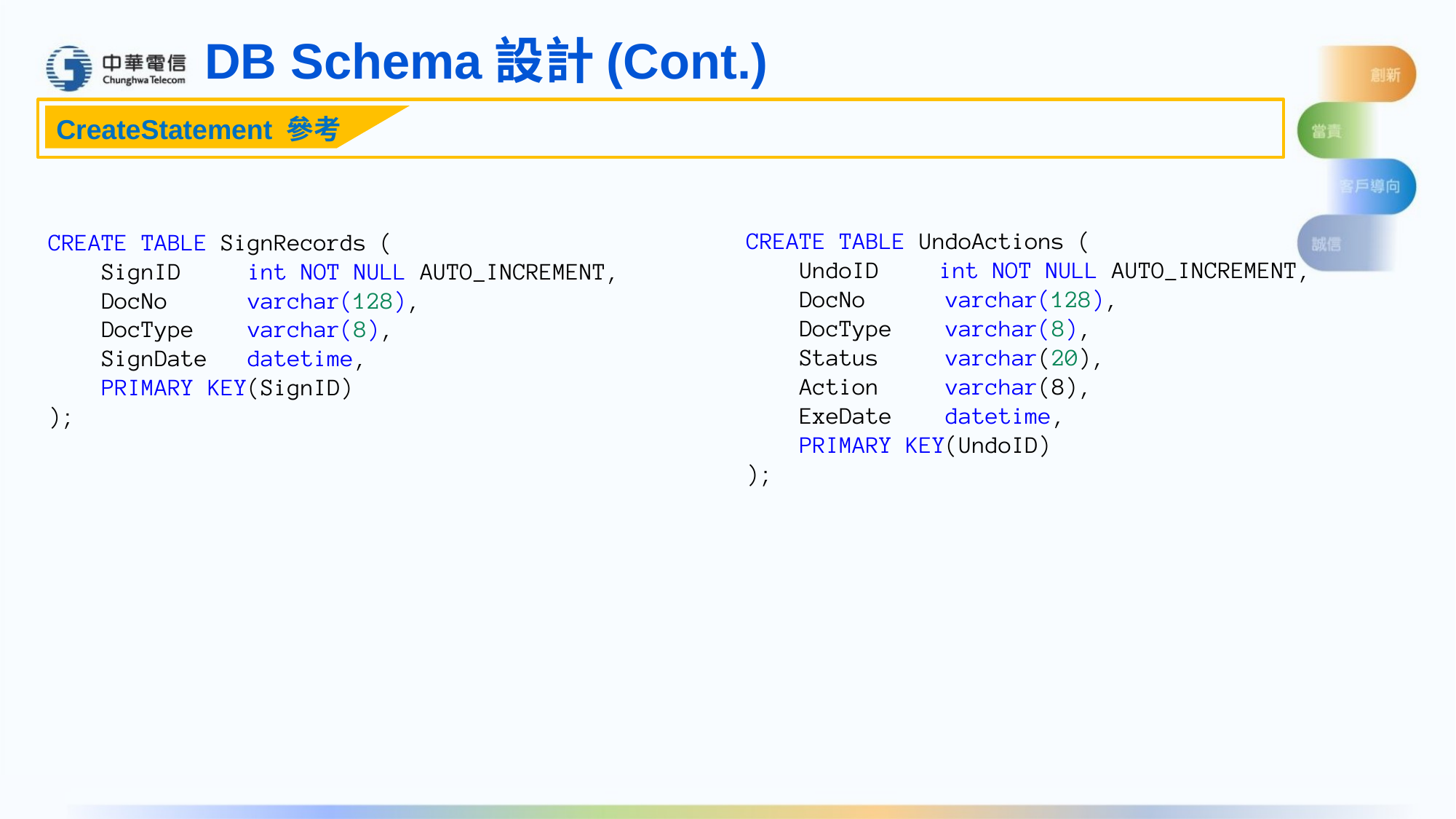

DB Schema設計(Cont.)

CreateStatement 參考
CREATE TABLE UndoActions (
    UndoID      int NOT NULL AUTO_INCREMENT,
    DocNo      varchar(128),
    DocType    varchar(8),
    Status     varchar(20),
    Action     varchar(8),
    ExeDate    datetime,
    PRIMARY KEY(UndoID)
);

CREATE TABLE SignRecords (
    SignID     int NOT NULL AUTO_INCREMENT,
    DocNo      varchar(128),
    DocType    varchar(8),
    SignDate   datetime,
    PRIMARY KEY(SignID)
);